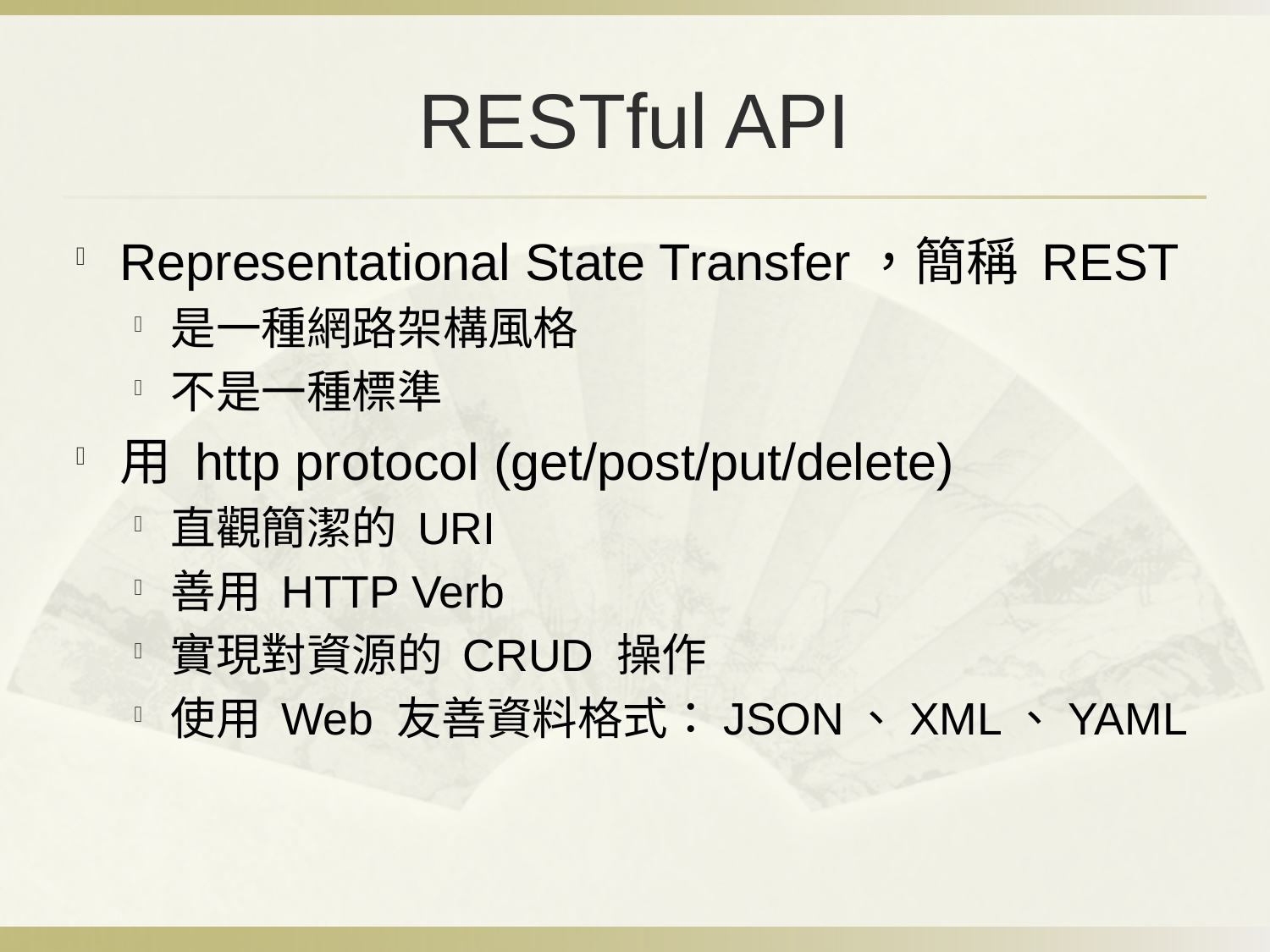

# RESTful API
Representational State Transfer，簡稱 REST
是一種網路架構風格
不是一種標準
用 http protocol (get/post/put/delete)
直觀簡潔的 URI
善用 HTTP Verb
實現對資源的 CRUD 操作
使用 Web 友善資料格式：JSON、XML、YAML